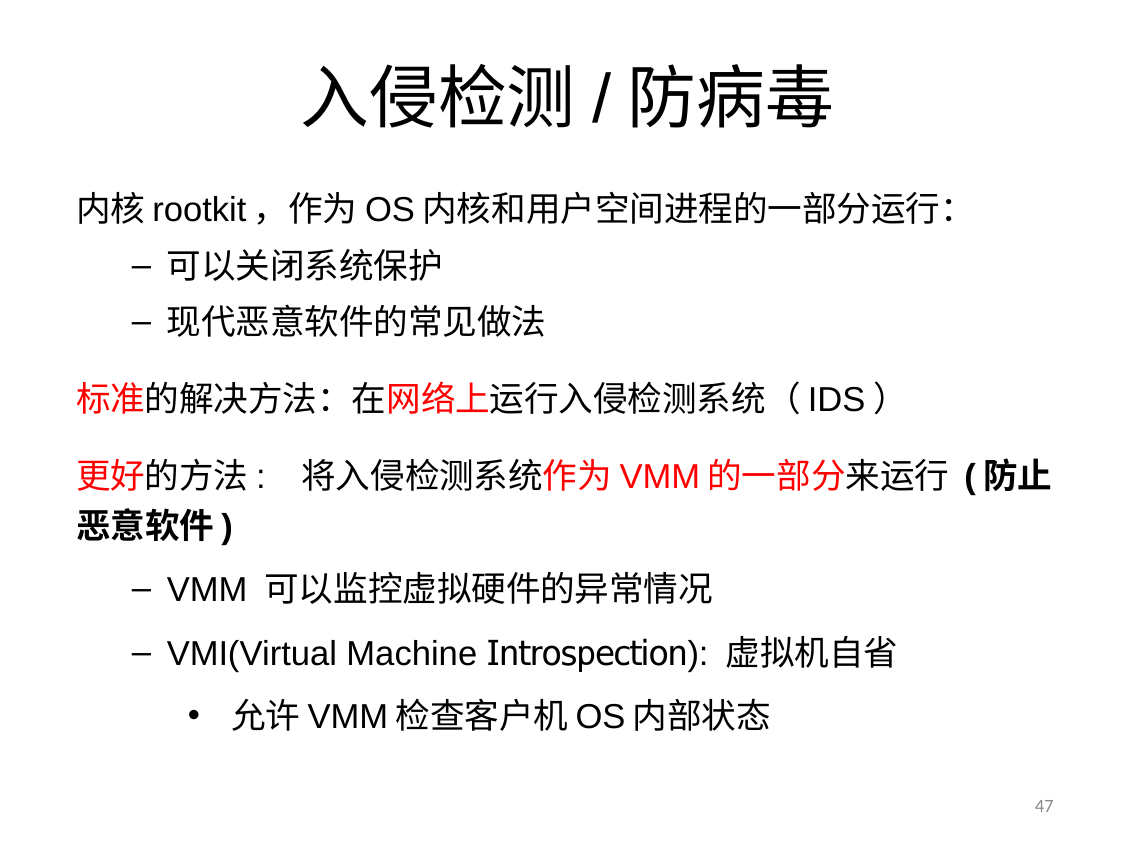

# 入侵检测/防病毒
内核rootkit，作为OS内核和用户空间进程的一部分运行：
可以关闭系统保护
现代恶意软件的常见做法
标准的解决方法：在网络上运行入侵检测系统（IDS）
更好的方法:   将入侵检测系统作为VMM的一部分来运行 (防止恶意软件)
VMM 可以监控虚拟硬件的异常情况
VMI(Virtual Machine Introspection): 虚拟机自省
 允许VMM检查客户机OS内部状态
47